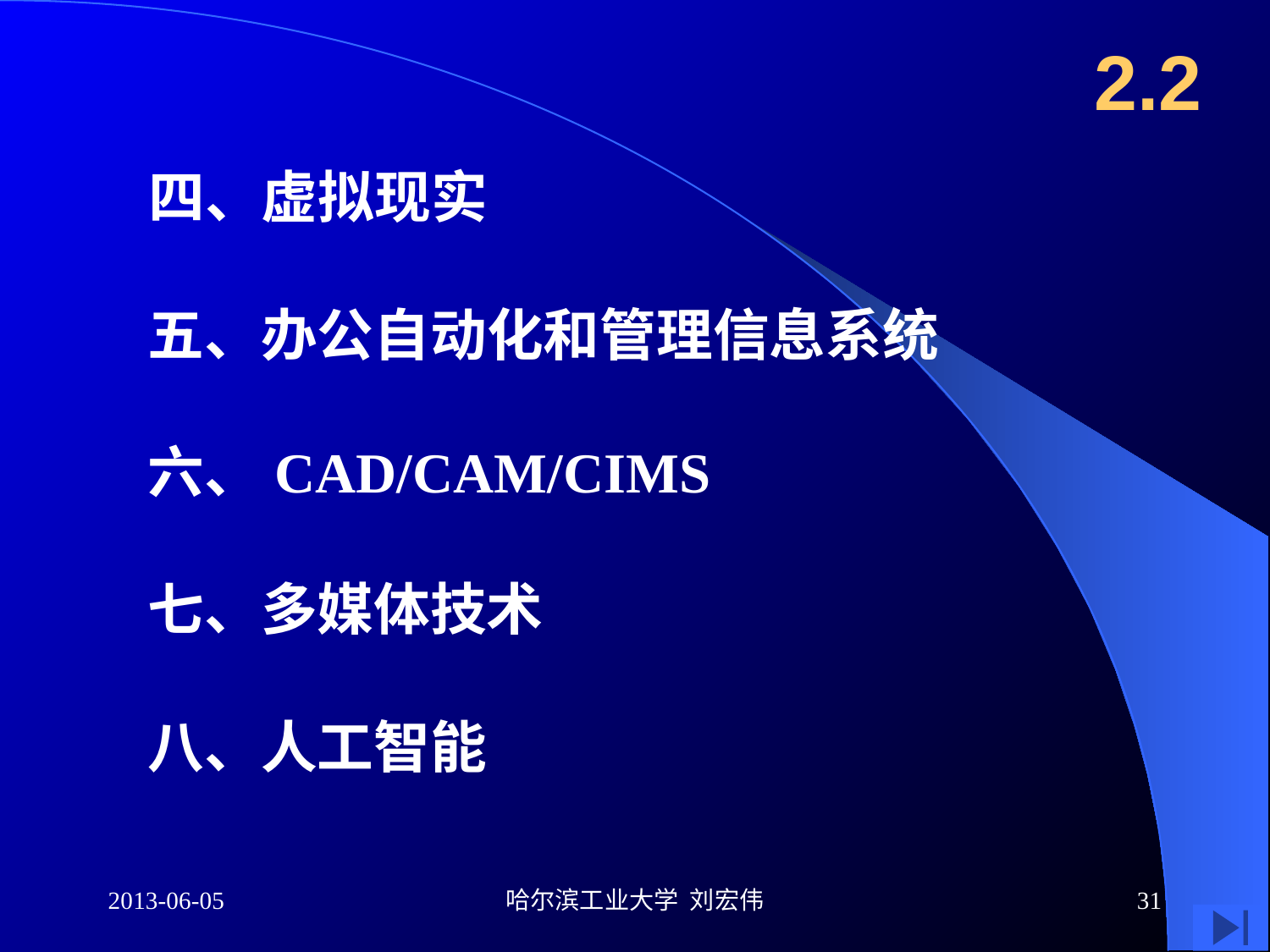

2.2
四、虚拟现实
五、办公自动化和管理信息系统
六、CAD/CAM/CIMS
七、多媒体技术
八、人工智能
2013-06-05
哈尔滨工业大学  刘宏伟
31